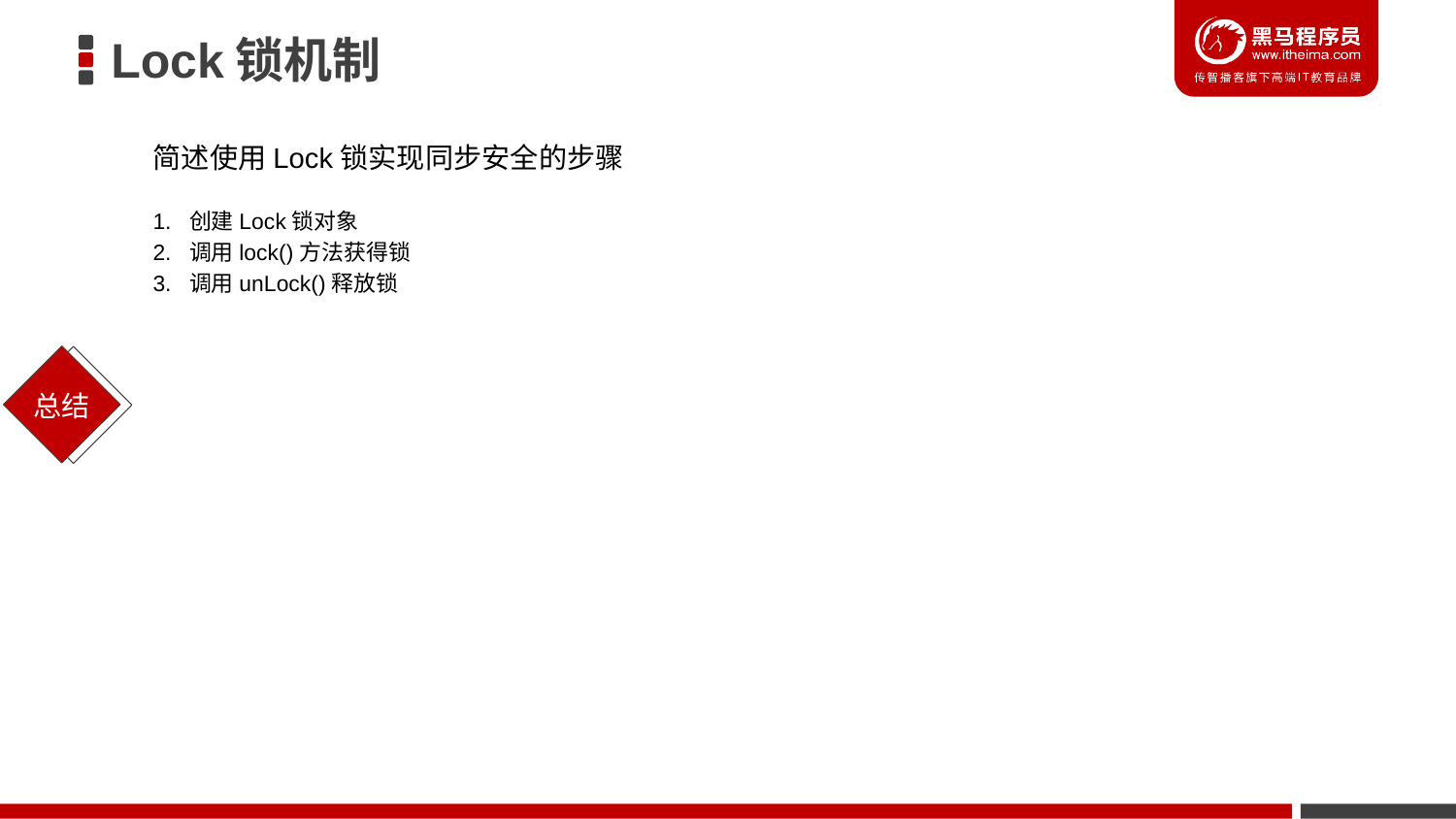

# Lock锁机制
简述使用Lock锁实现同步安全的步骤
创建Lock锁对象
调用lock()方法获得锁
调用unLock()释放锁